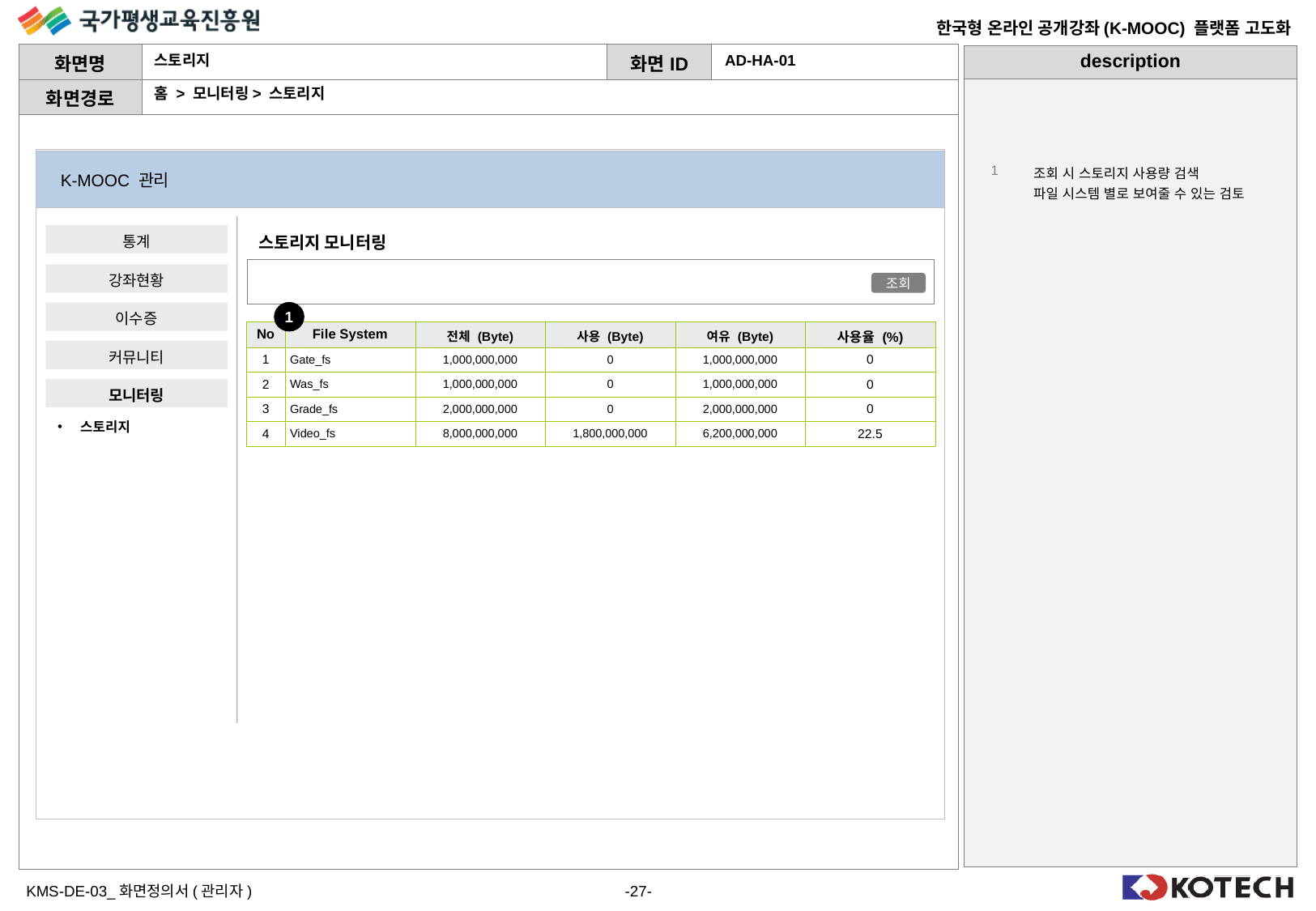

스토리지
AD-HA-01
홈 > 모니터링> 스토리지

| 1 | 조회 시 스토리지 사용량 검색 파일 시스템 별로 보여줄 수 있는 검토 |
| --- | --- |
|  |  |
|  |  |
|  |  |
|  |  |
|  |  |
|  |  |
|  |  |
|  |  |
|  |  |
|  |  |
|  |  |
|  |  |
K-MOOC 관리

통계
스토리지 모니터링

강좌현황
조회
이수증
1
| No | File System | 전체 (Byte) | 사용 (Byte) | 여유 (Byte) | 사용율 (%) |
| --- | --- | --- | --- | --- | --- |
| 1 | Gate\_fs | 1,000,000,000 | 0 | 1,000,000,000 | 0 |
| 2 | Was\_fs | 1,000,000,000 | 0 | 1,000,000,000 | 0 |
| 3 | Grade\_fs | 2,000,000,000 | 0 | 2,000,000,000 | 0 |
| 4 | Video\_fs | 8,000,000,000 | 1,800,000,000 | 6,200,000,000 | 22.5 |
커뮤니티
모니터링
스토리지